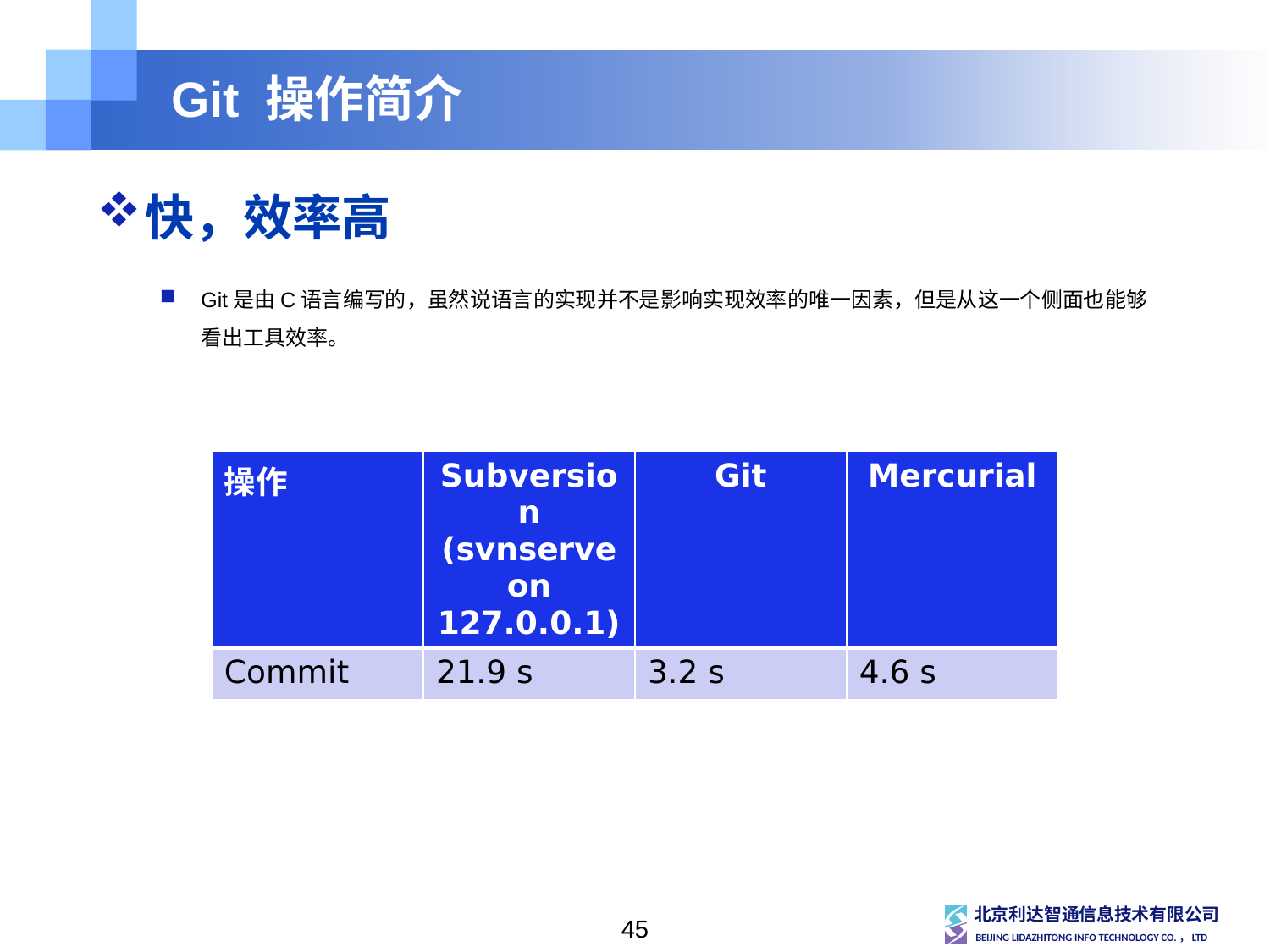

# Git 操作简介
快，效率高

Git是由C语言编写的，虽然说语言的实现并不是影响实现效率的唯一因素，但是从这一个侧面也能够看出工具效率。

| 操作 | Subversion (svnserve on 127.0.0.1) | Git | Mercurial |
| --- | --- | --- | --- |
| Commit | 21.9 s | 3.2 s | 4.6 s |
45